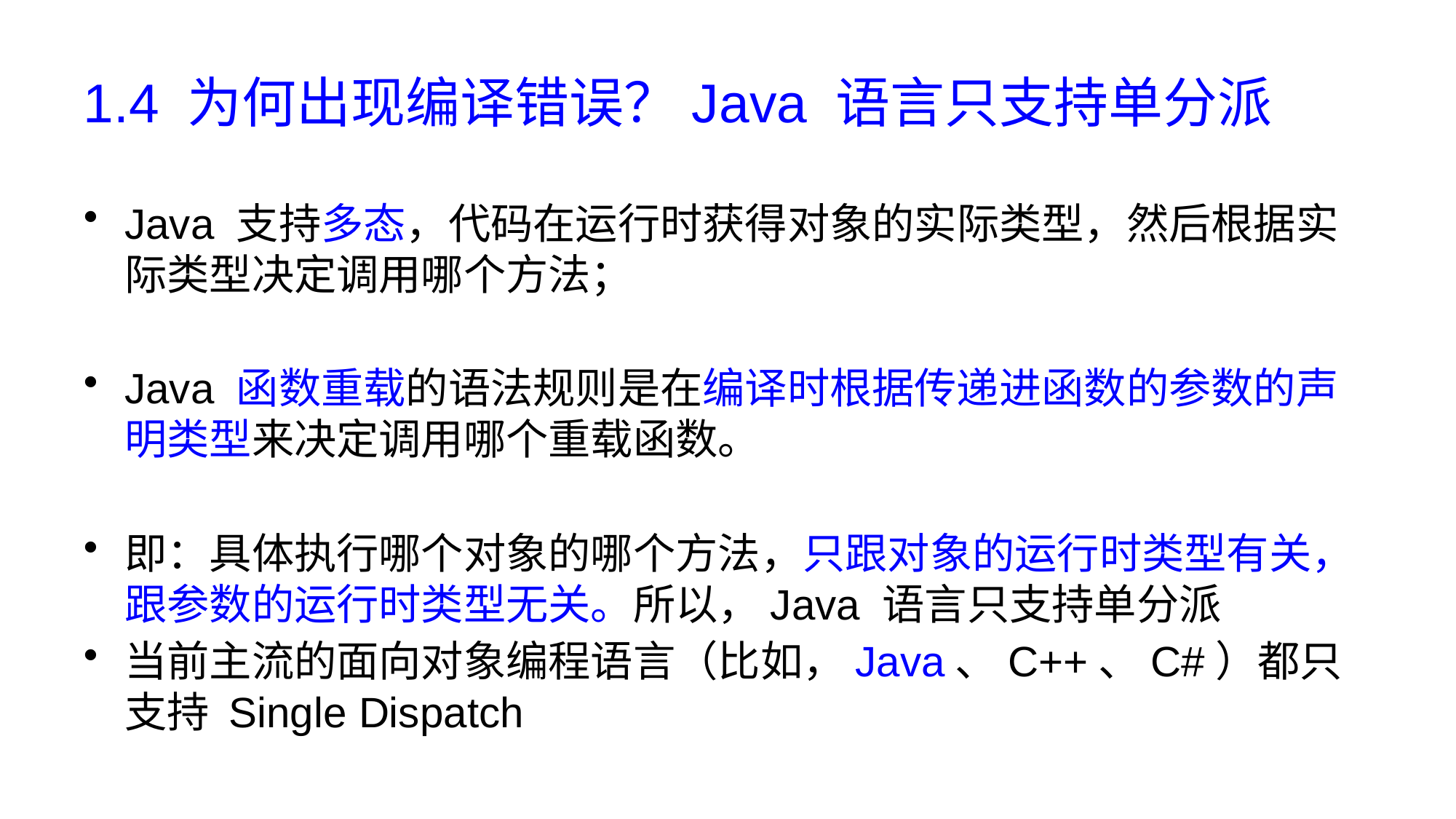

# 1.4 为何出现编译错误？Java 语言只支持单分派
Java 支持多态，代码在运行时获得对象的实际类型，然后根据实际类型决定调用哪个方法；

Java 函数重载的语法规则是在编译时根据传递进函数的参数的声明类型来决定调用哪个重载函数。

即：具体执行哪个对象的哪个方法，只跟对象的运行时类型有关，跟参数的运行时类型无关。所以，Java 语言只支持单分派
当前主流的面向对象编程语言（比如，Java、C++、C#）都只支持 Single Dispatch

20